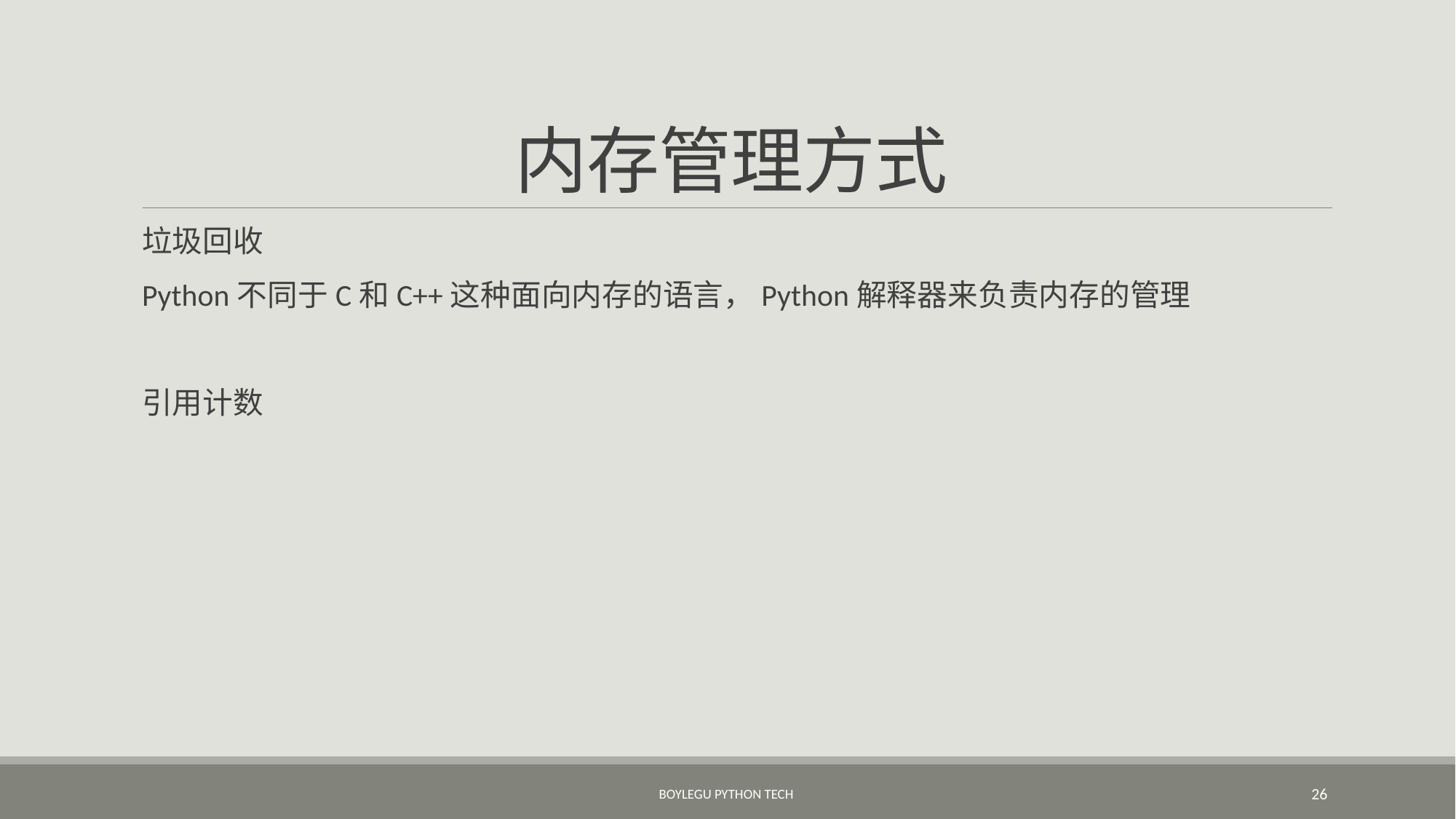

# 内存管理方式
垃圾回收
Python不同于C和C++这种面向内存的语言，Python解释器来负责内存的管理

引用计数
BoyleGu Python Tech
26